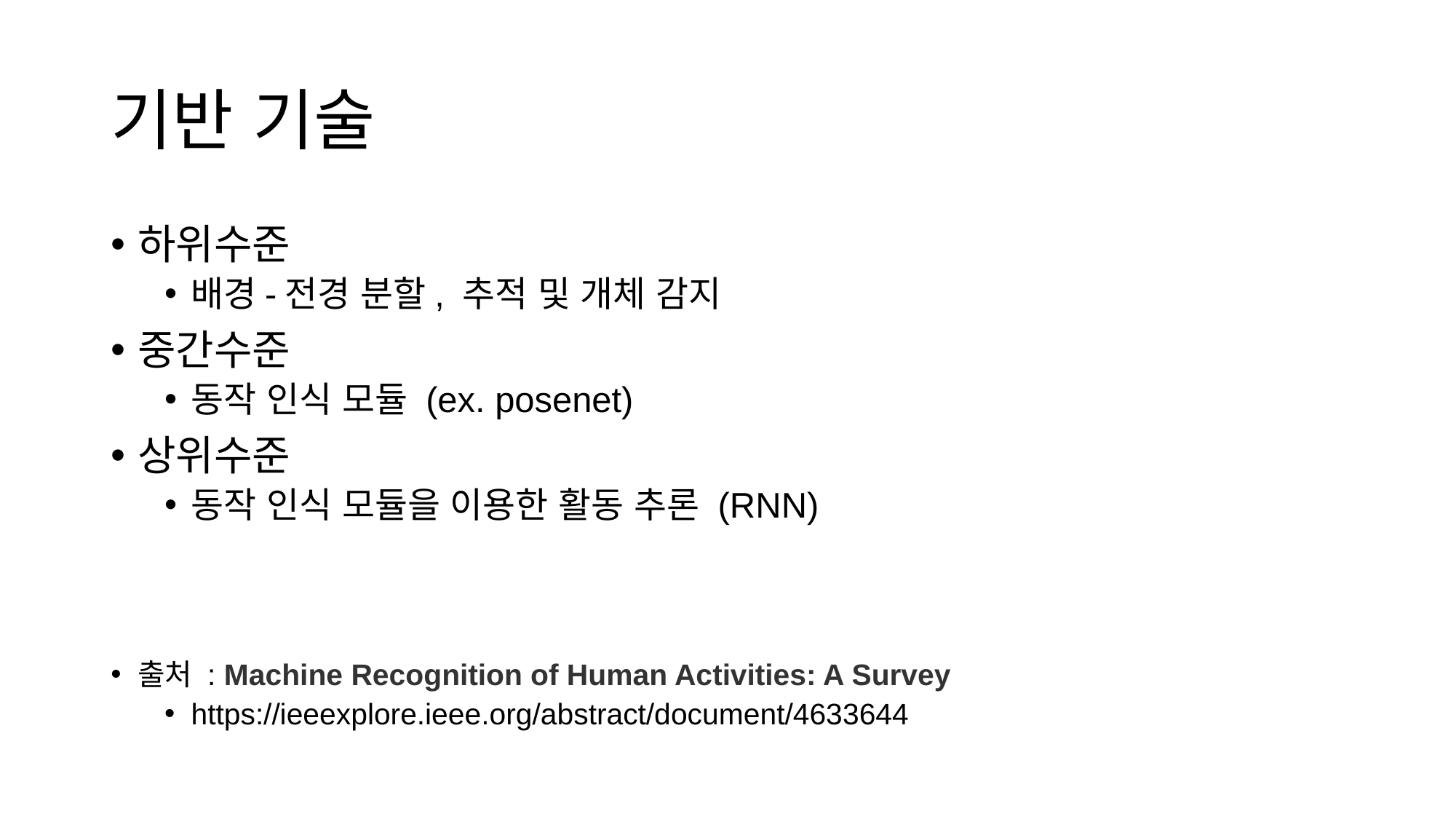

# 기반 기술
하위수준
배경-전경 분할, 추적 및 개체 감지
중간수준
동작 인식 모듈 (ex. posenet)
상위수준
동작 인식 모듈을 이용한 활동 추론 (RNN)

출처 : Machine Recognition of Human Activities: A Survey
https://ieeexplore.ieee.org/abstract/document/4633644